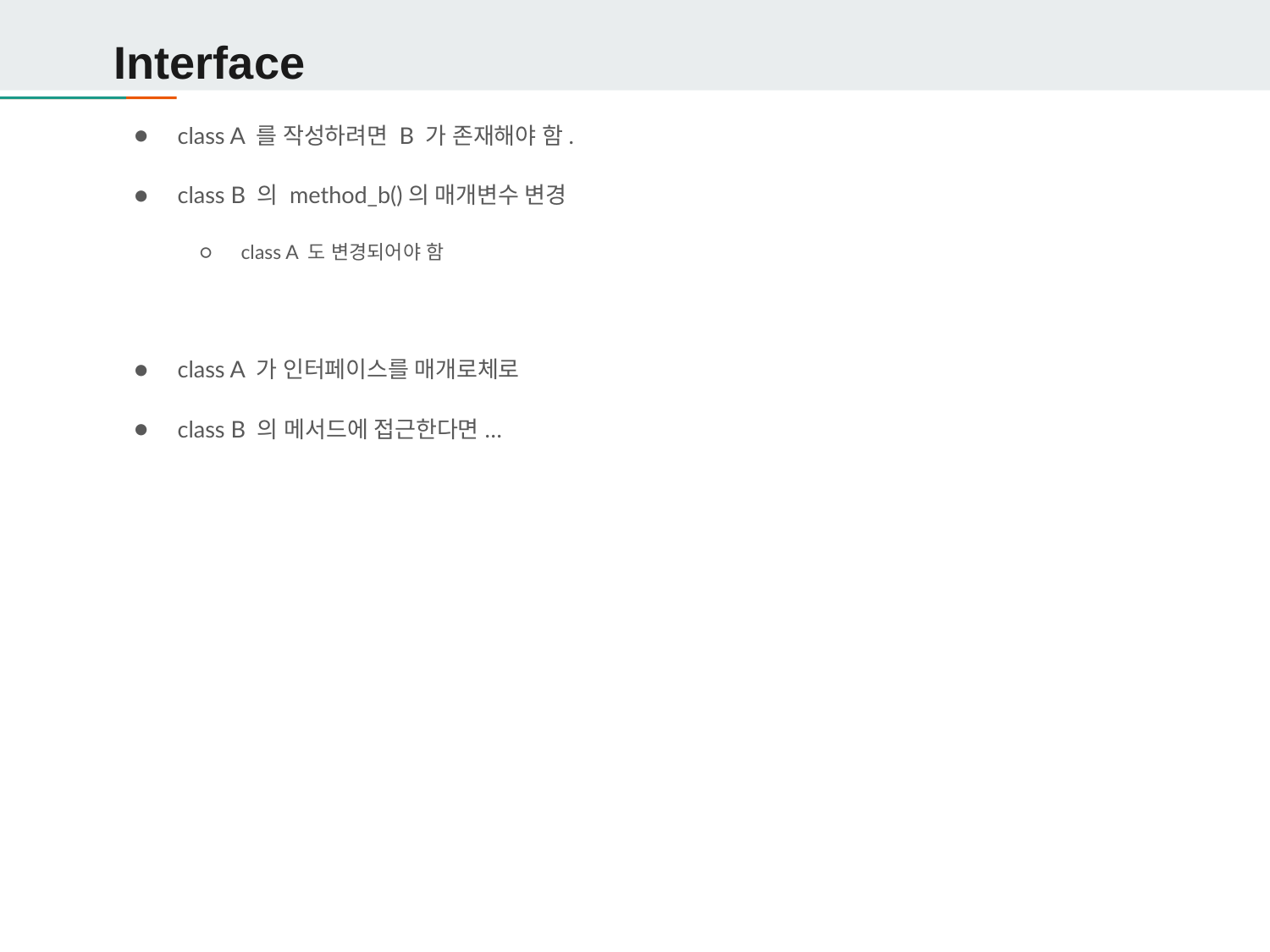

# Interface
class A 를 작성하려면 B 가 존재해야 함.
class B 의 method_b()의 매개변수 변경
class A 도 변경되어야 함

class A 가 인터페이스를 매개로체로
class B 의 메서드에 접근한다면 …